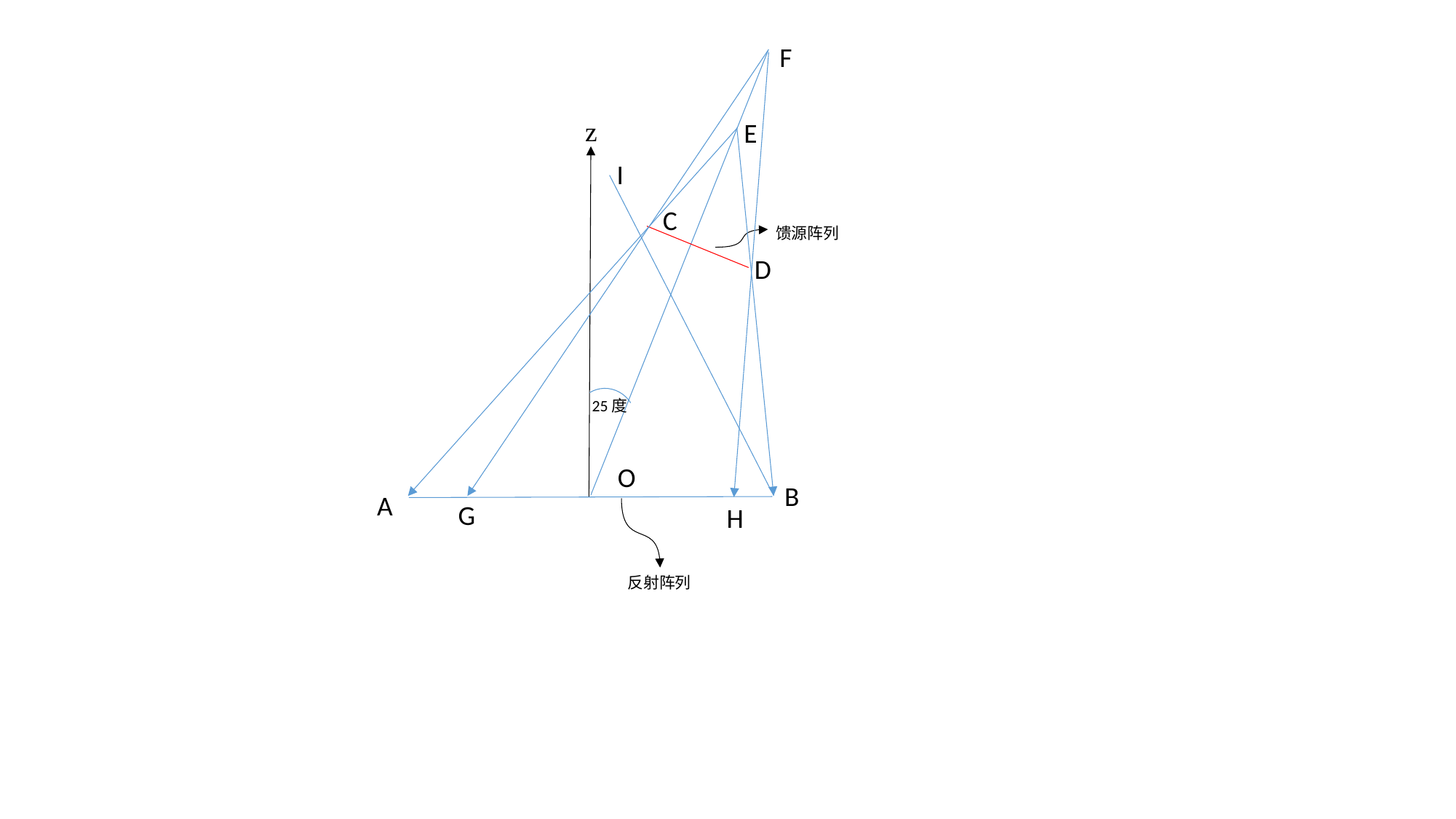

F
z
E
I
C
馈源阵列
D

25度
O
B
A
G
H
反射阵列